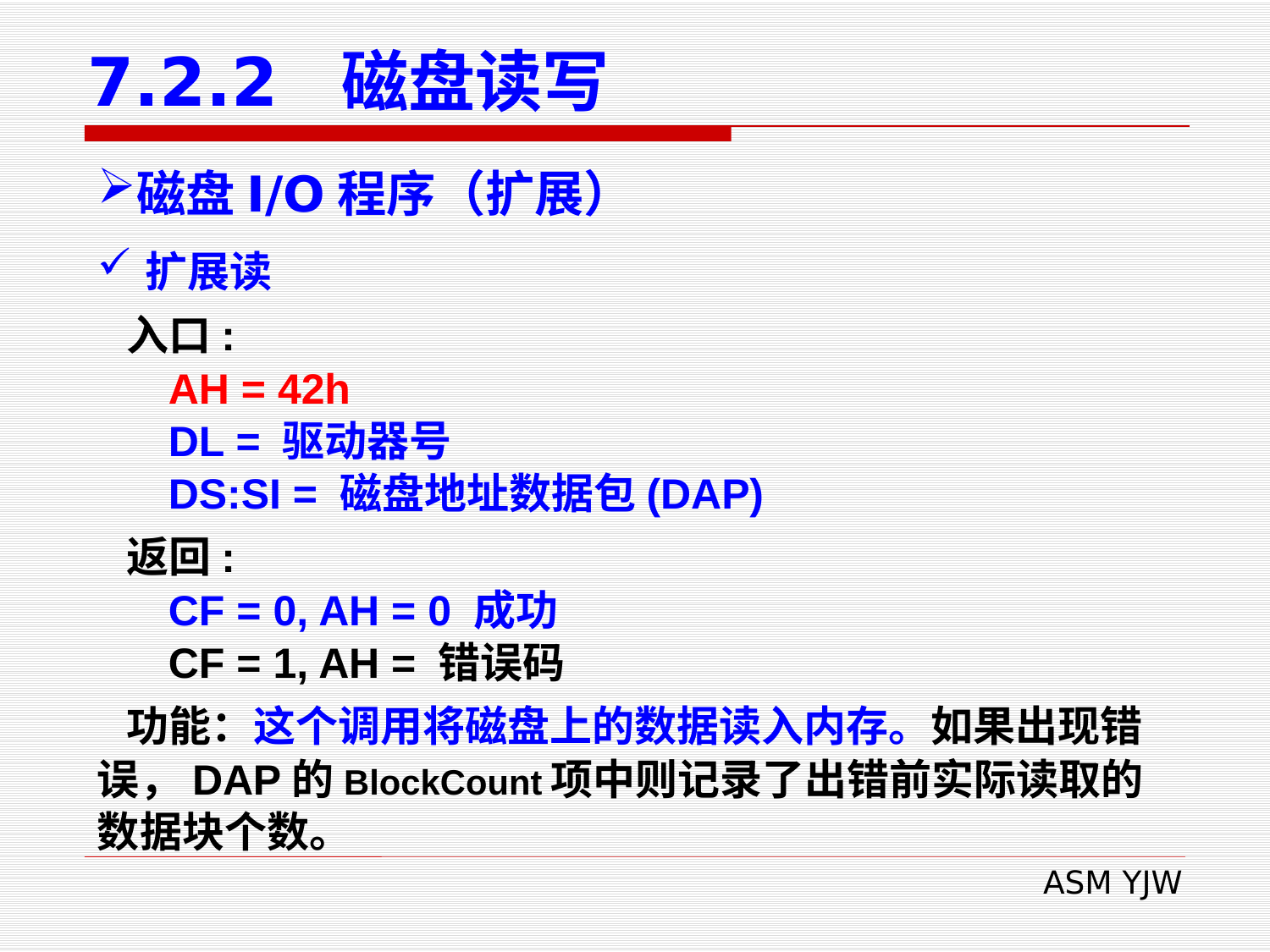

# 7.2.2  磁盘读写
磁盘I/O程序（扩展）
扩展读
  入口:
      AH = 42h
      DL = 驱动器号
      DS:SI = 磁盘地址数据包(DAP)
  返回:
      CF = 0, AH = 0 成功
      CF = 1, AH = 错误码
  功能：这个调用将磁盘上的数据读入内存。如果出现错误，DAP的BlockCount项中则记录了出错前实际读取的数据块个数。